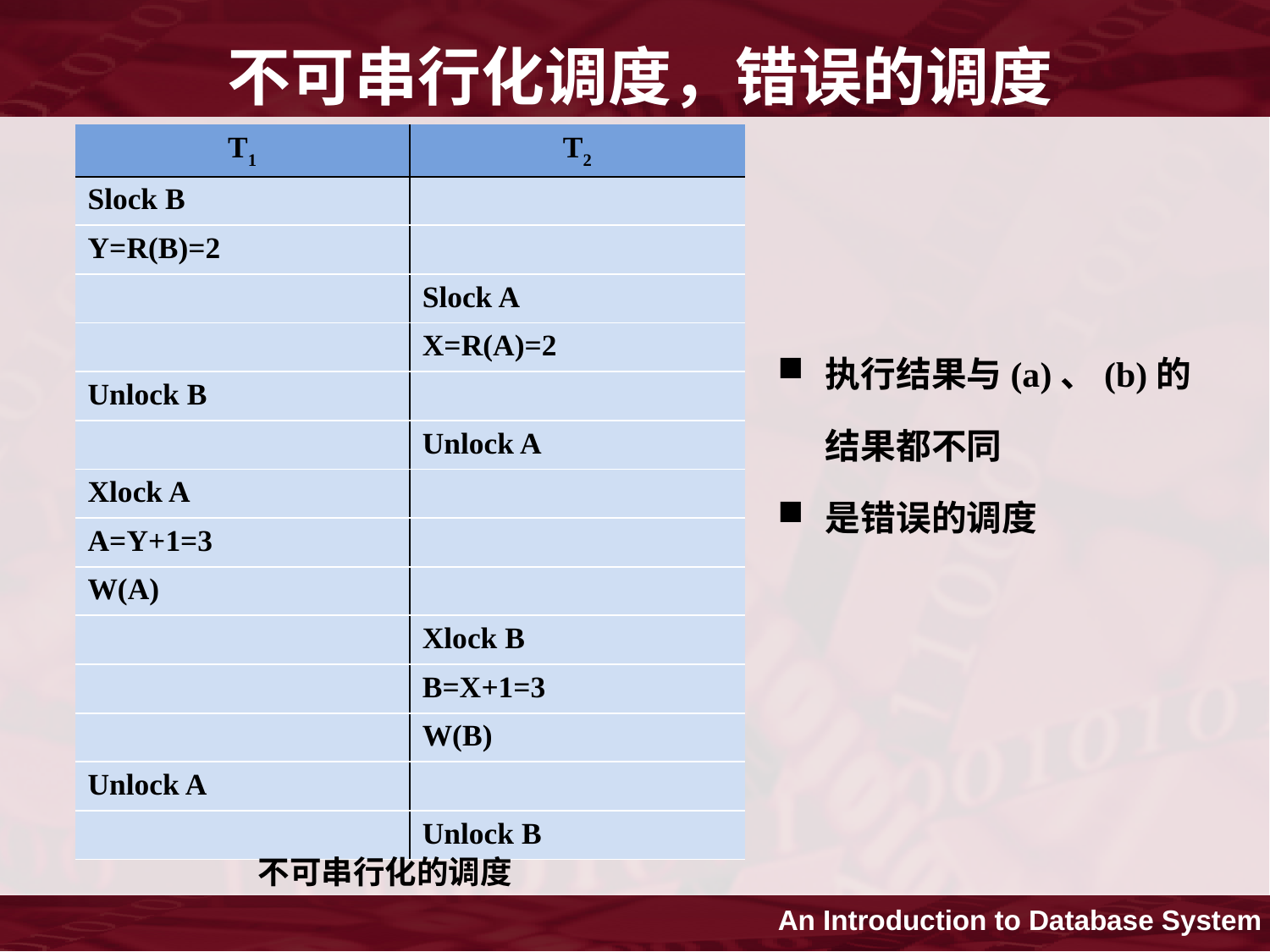

# 不可串行化调度，错误的调度
| T1 | T2 |
| --- | --- |
| Slock B |  |
| Y=R(B)=2 |  |
|  | Slock A |
|  | X=R(A)=2 |
| Unlock B |  |
|  | Unlock A |
| Xlock A |  |
| A=Y+1=3 |  |
| W(A) |  |
|  | Xlock B |
|  | B=X+1=3 |
|  | W(B) |
| Unlock A |  |
|  | Unlock B |
执行结果与(a)、(b)的结果都不同
是错误的调度
不可串行化的调度